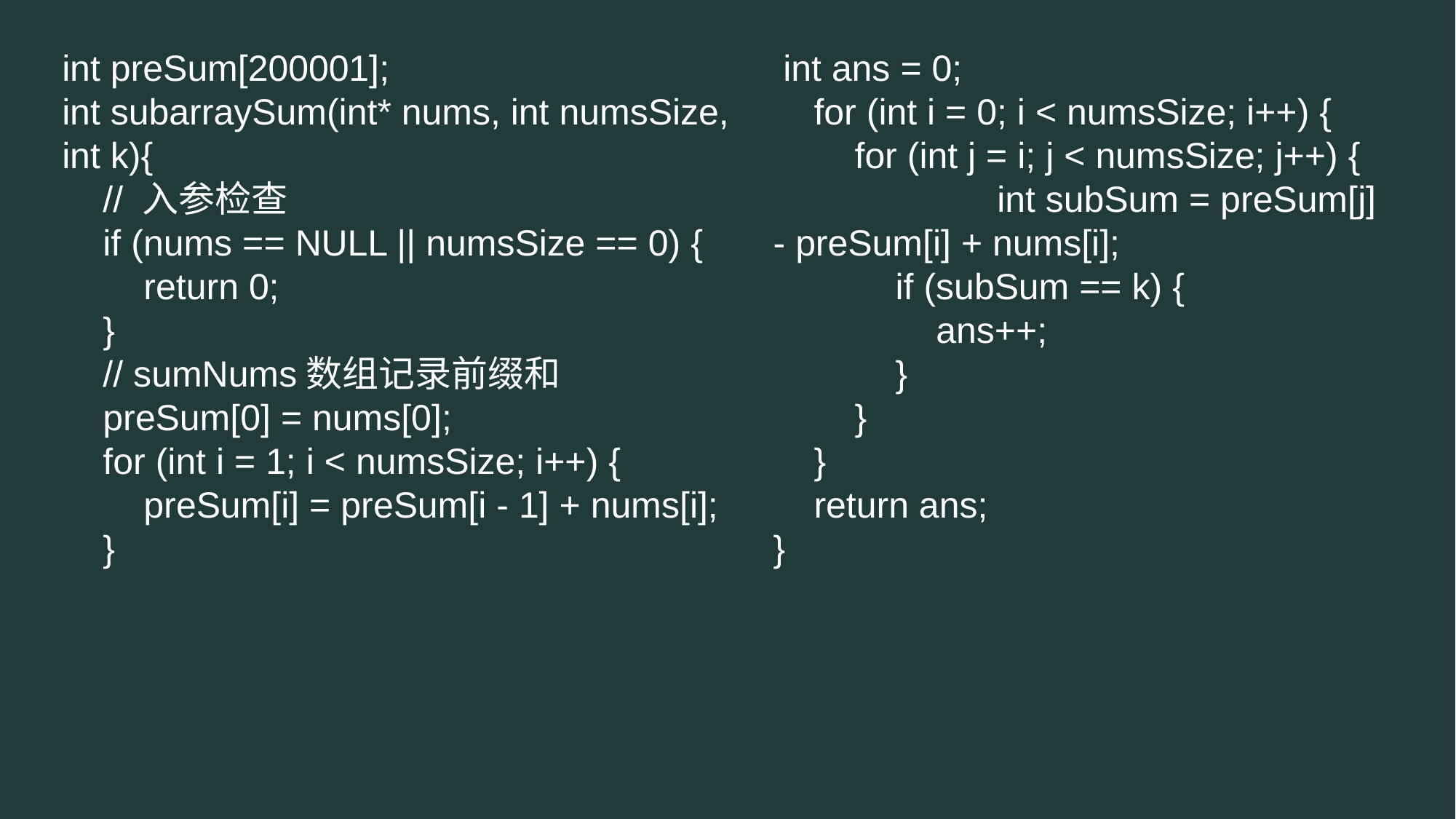

int preSum[200001];
int subarraySum(int* nums, int numsSize, int k){
    // 入参检查
    if (nums == NULL || numsSize == 0) {
        return 0;
    }
    // sumNums数组记录前缀和
    preSum[0] = nums[0];
    for (int i = 1; i < numsSize; i++) {
        preSum[i] = preSum[i - 1] + nums[i];
    }

 int ans = 0;
    for (int i = 0; i < numsSize; i++) {
        for (int j = i; j < numsSize; j++) {
                      int subSum = preSum[j] - preSum[i] + nums[i];
            if (subSum == k) {
                ans++;
            }
        }
    }
    return ans;
}